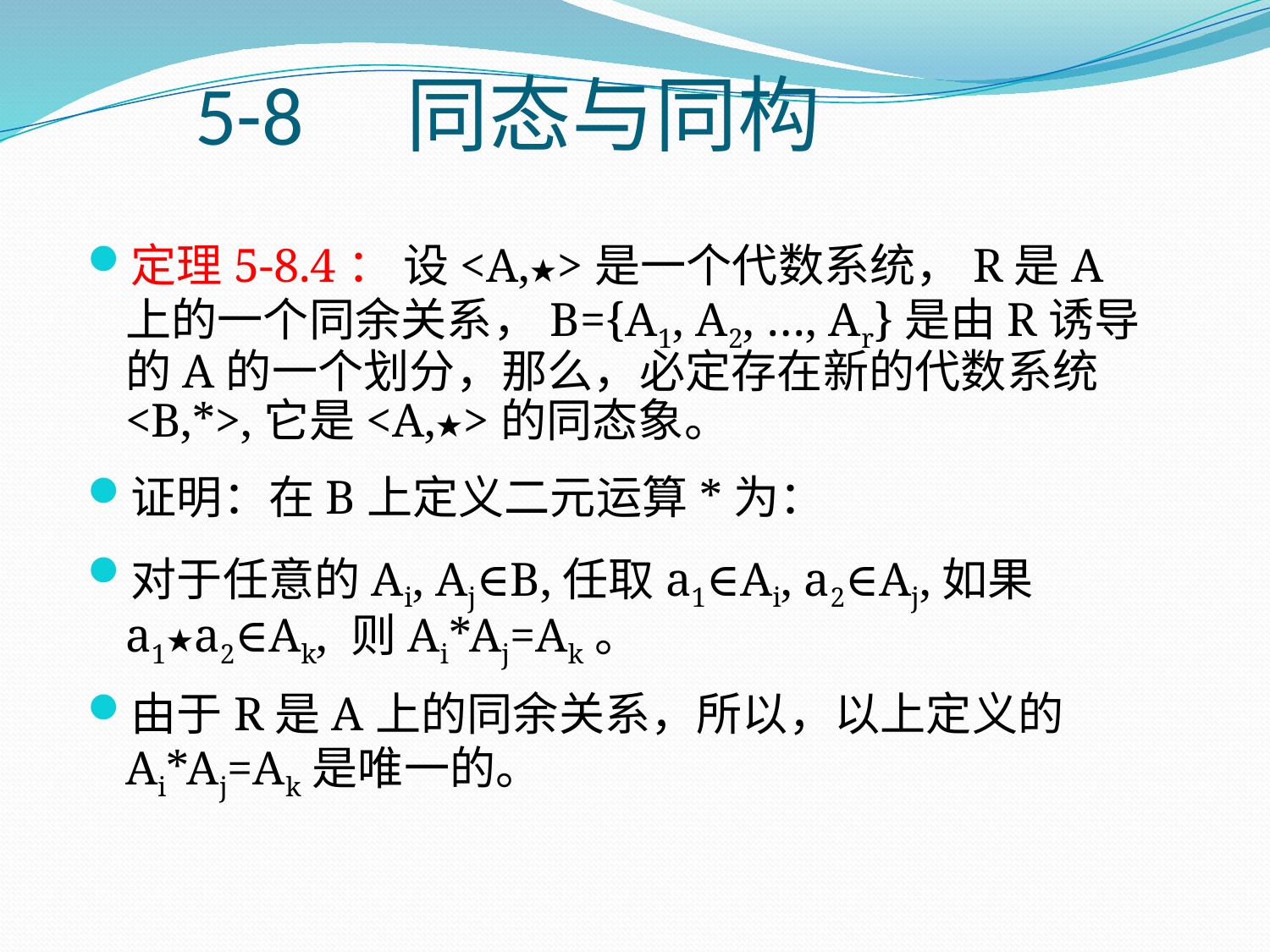

# 5-8　同态与同构
定理5-8.4： 设<A,★>是一个代数系统，R是A上的一个同余关系，B={A1, A2, …, Ar}是由R诱导的A的一个划分，那么，必定存在新的代数系统<B,*>,它是<A,★>的同态象。
证明：在B上定义二元运算*为：
对于任意的Ai, Aj∈B,任取a1∈Ai, a2∈Aj,如果a1★a2∈Ak, 则Ai*Aj=Ak。
由于R是A上的同余关系，所以，以上定义的Ai*Aj=Ak是唯一的。